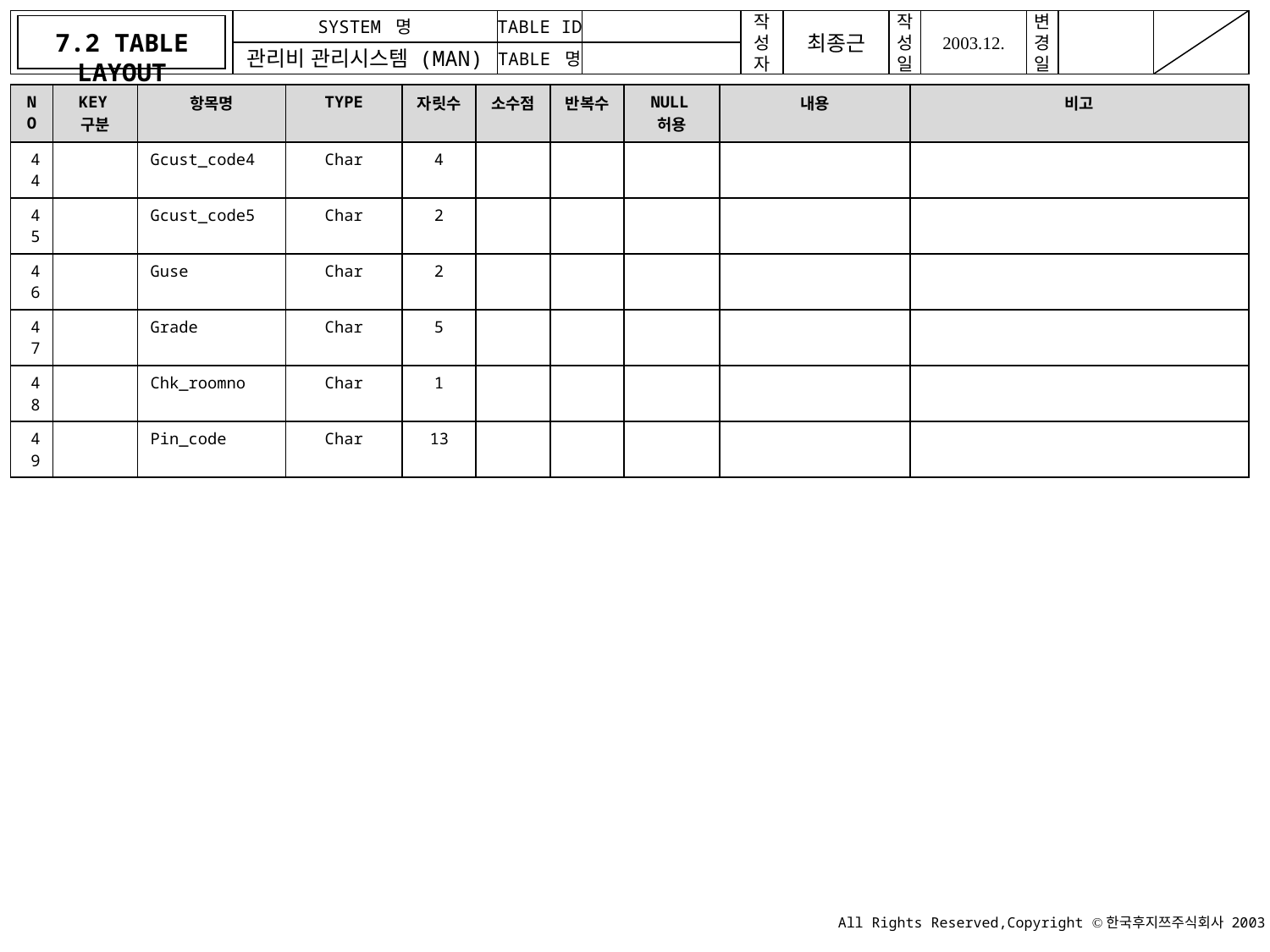

7.2 TABLE LAYOUT
| NO | KEY구분 | 항목명 | TYPE | 자릿수 | 소수점 | 반복수 | NULL허용 | 내용 | 비고 |
| --- | --- | --- | --- | --- | --- | --- | --- | --- | --- |
| 44 |  | Gcust\_code4 | Char | 4 |  |  |  |  |  |
| 45 |  | Gcust\_code5 | Char | 2 |  |  |  |  |  |
| 46 |  | Guse | Char | 2 |  |  |  |  |  |
| 47 |  | Grade | Char | 5 |  |  |  |  |  |
| 48 |  | Chk\_roomno | Char | 1 |  |  |  |  |  |
| 49 |  | Pin\_code | Char | 13 |  |  |  |  |  |